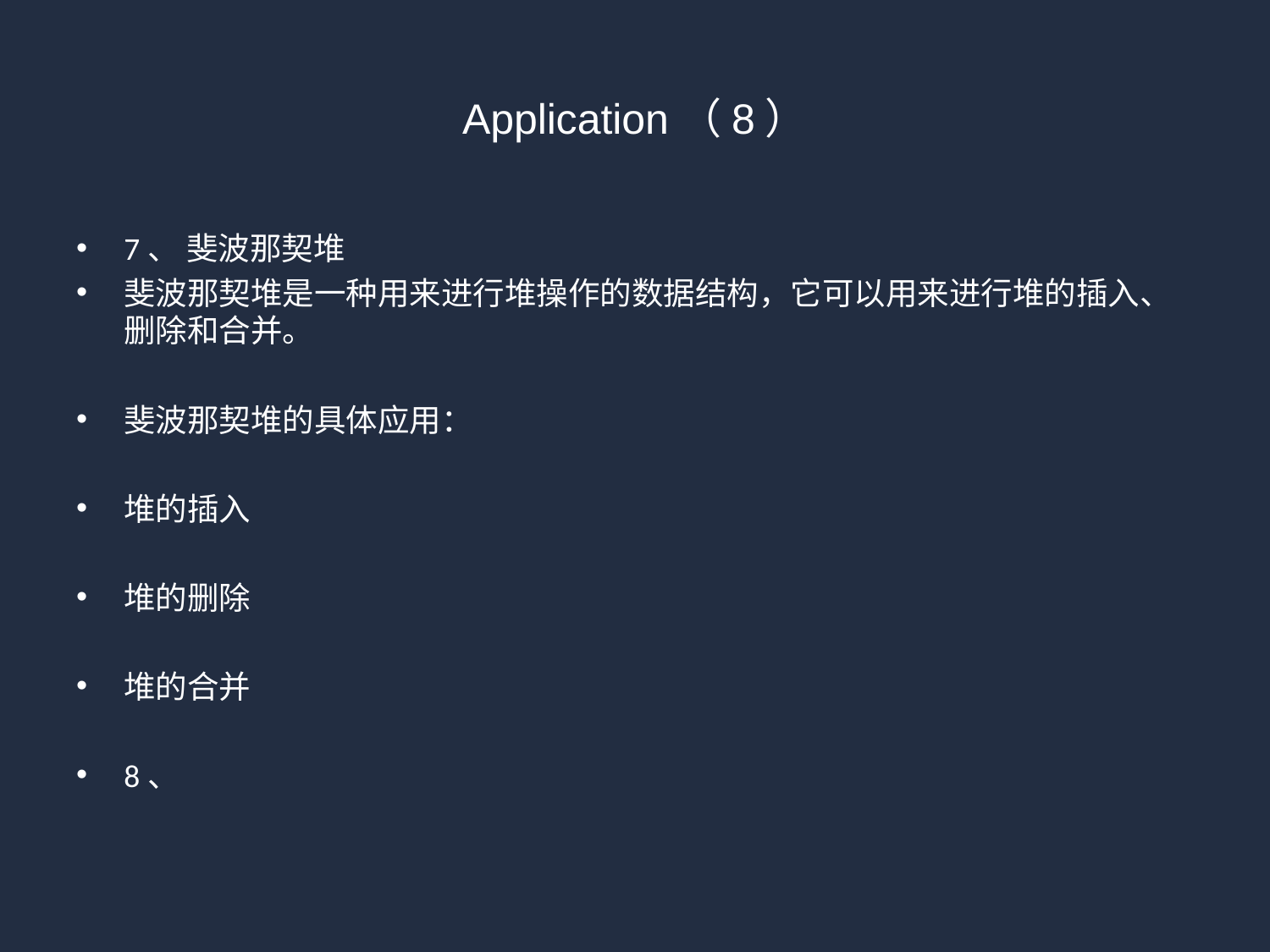

# Application（8）
7、 斐波那契堆
斐波那契堆是一种用来进行堆操作的数据结构，它可以用来进行堆的插入、删除和合并。

斐波那契堆的具体应用：

堆的插入

堆的删除

堆的合并

8、